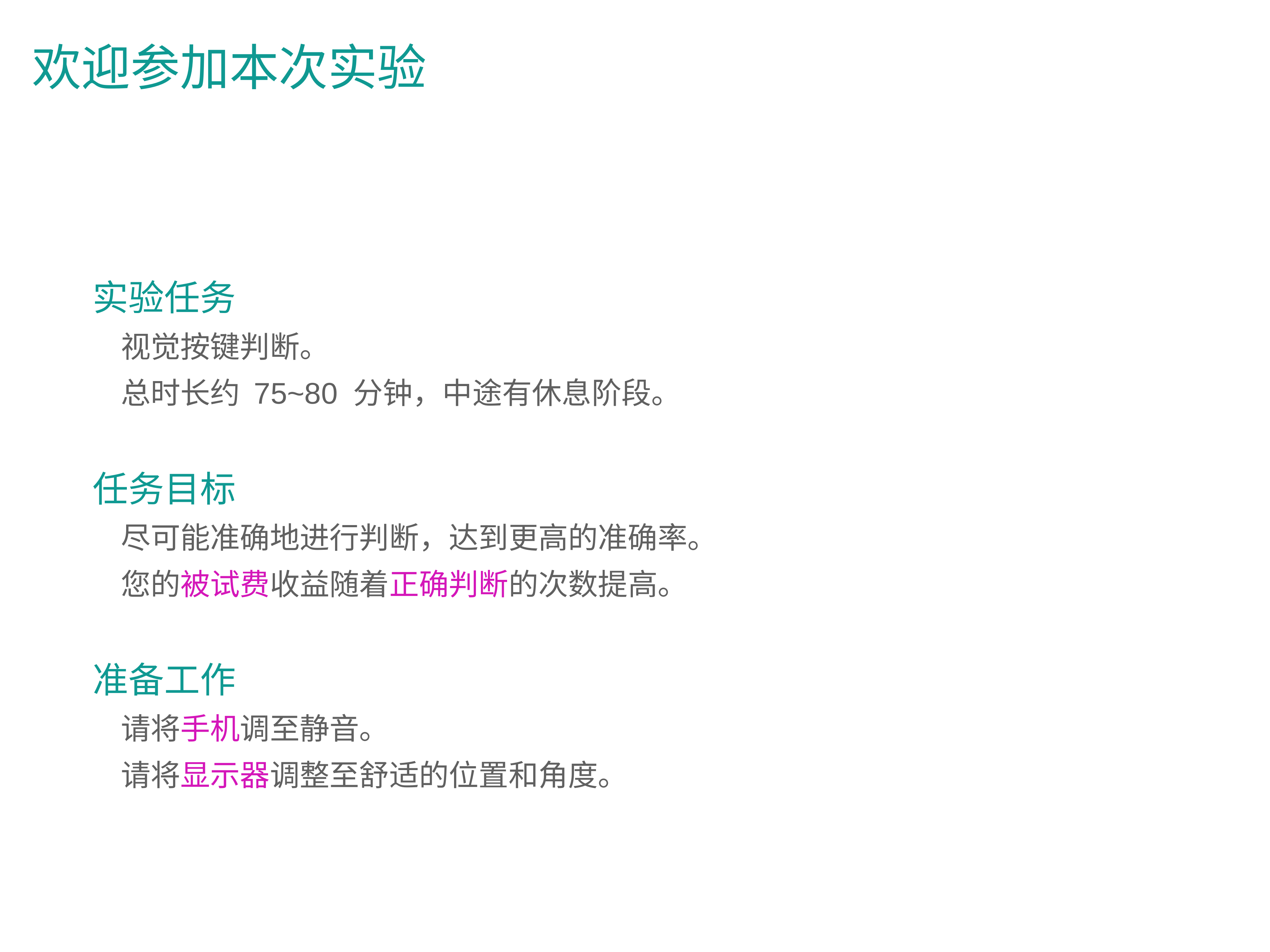

# 欢迎参加本次实验

实验任务
视觉按键判断。
总时长约 75~80 分钟，中途有休息阶段。

任务目标
尽可能准确地进行判断，达到更高的准确率。
您的被试费收益随着正确判断的次数提高。

准备工作
请将手机调至静音。
请将显示器调整至舒适的位置和角度。